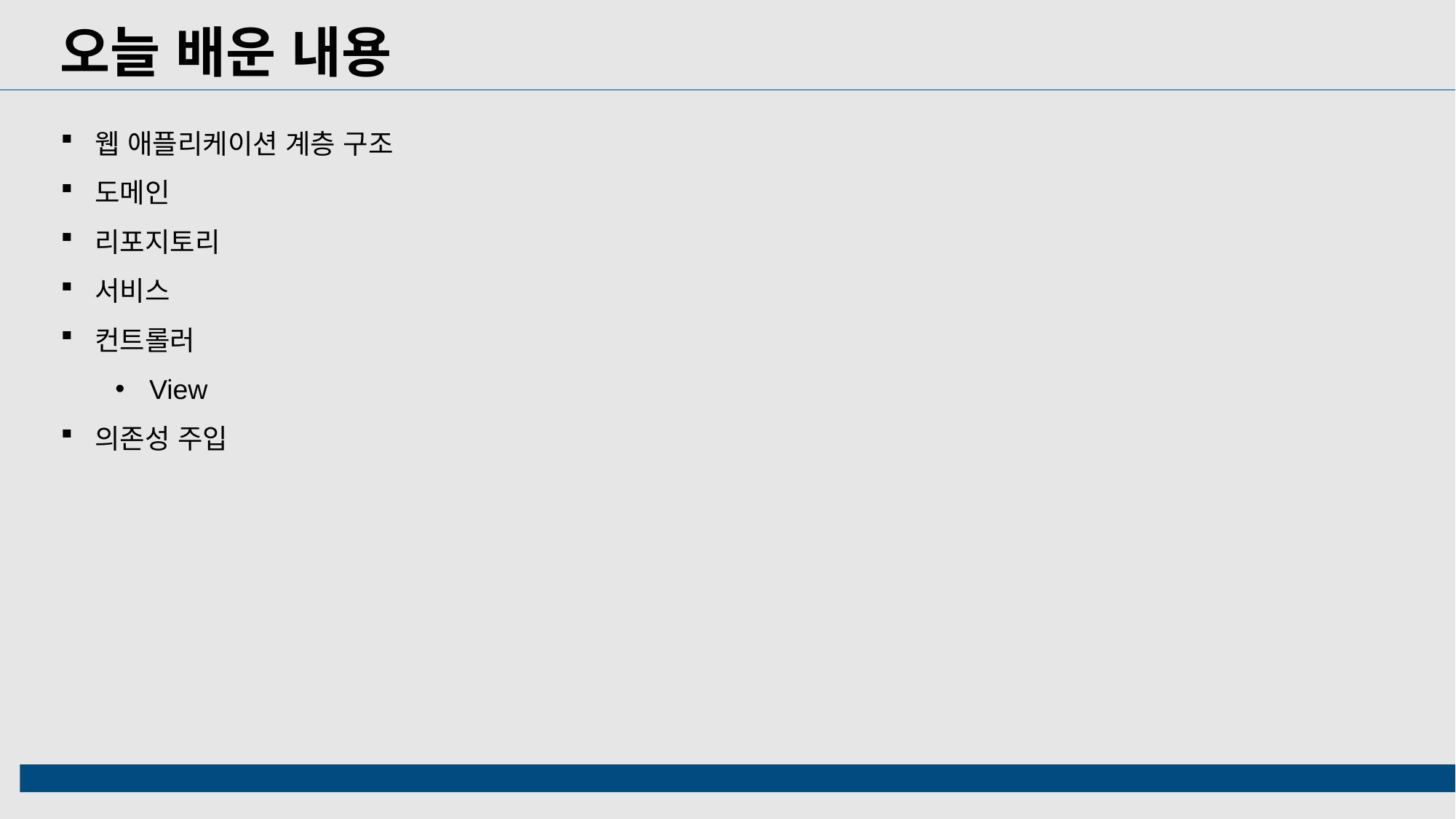

오늘 배운 내용
웹 애플리케이션 계층 구조
도메인
리포지토리
서비스
컨트롤러
View
의존성 주입